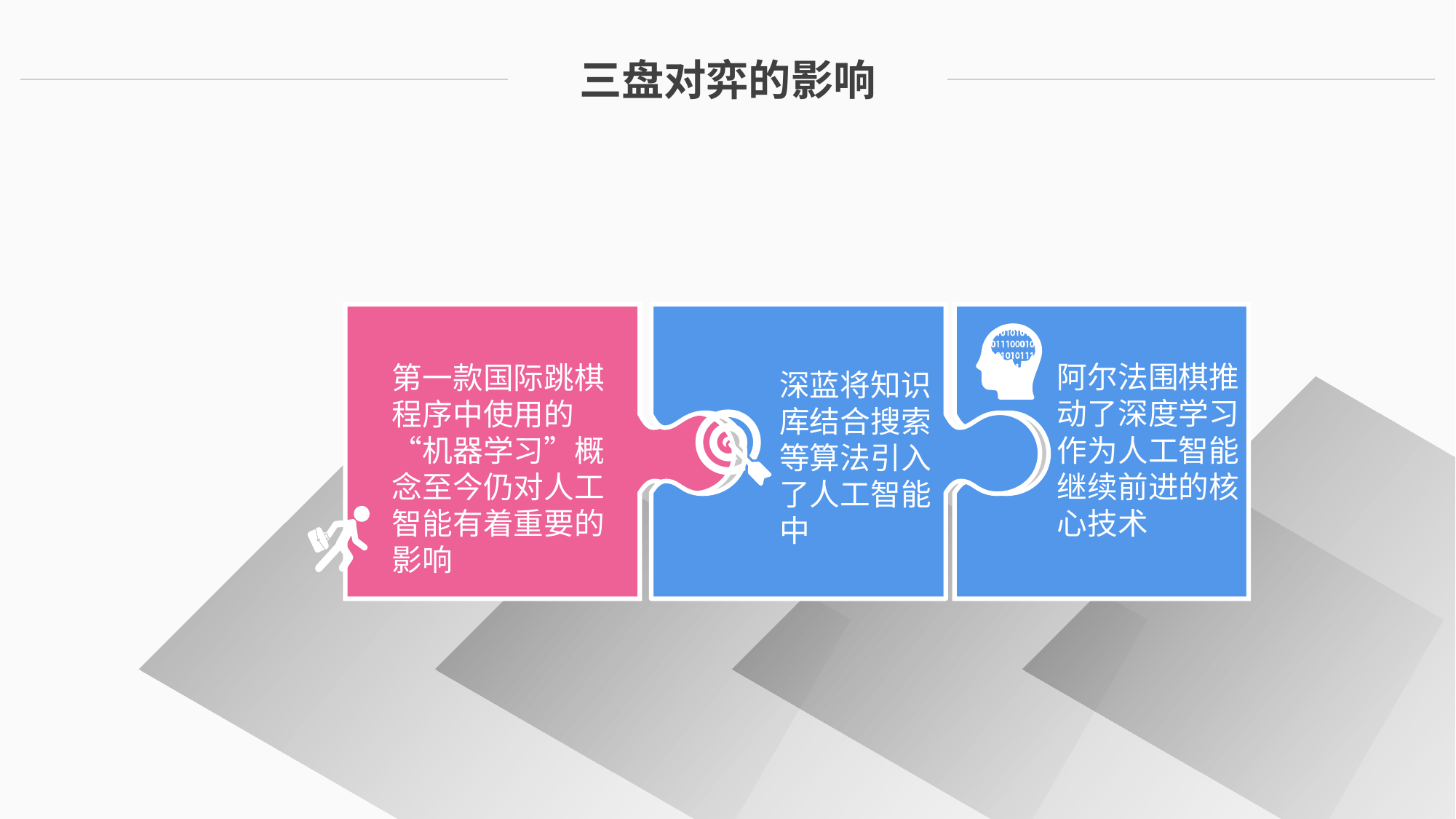

三盘对弈的影响

阿尔法围棋推动了深度学习作为人工智能继续前进的核心技术
第一款国际跳棋程序中使用的“机器学习”概念至今仍对人工智能有着重要的影响
深蓝将知识库结合搜索等算法引入了人工智能中